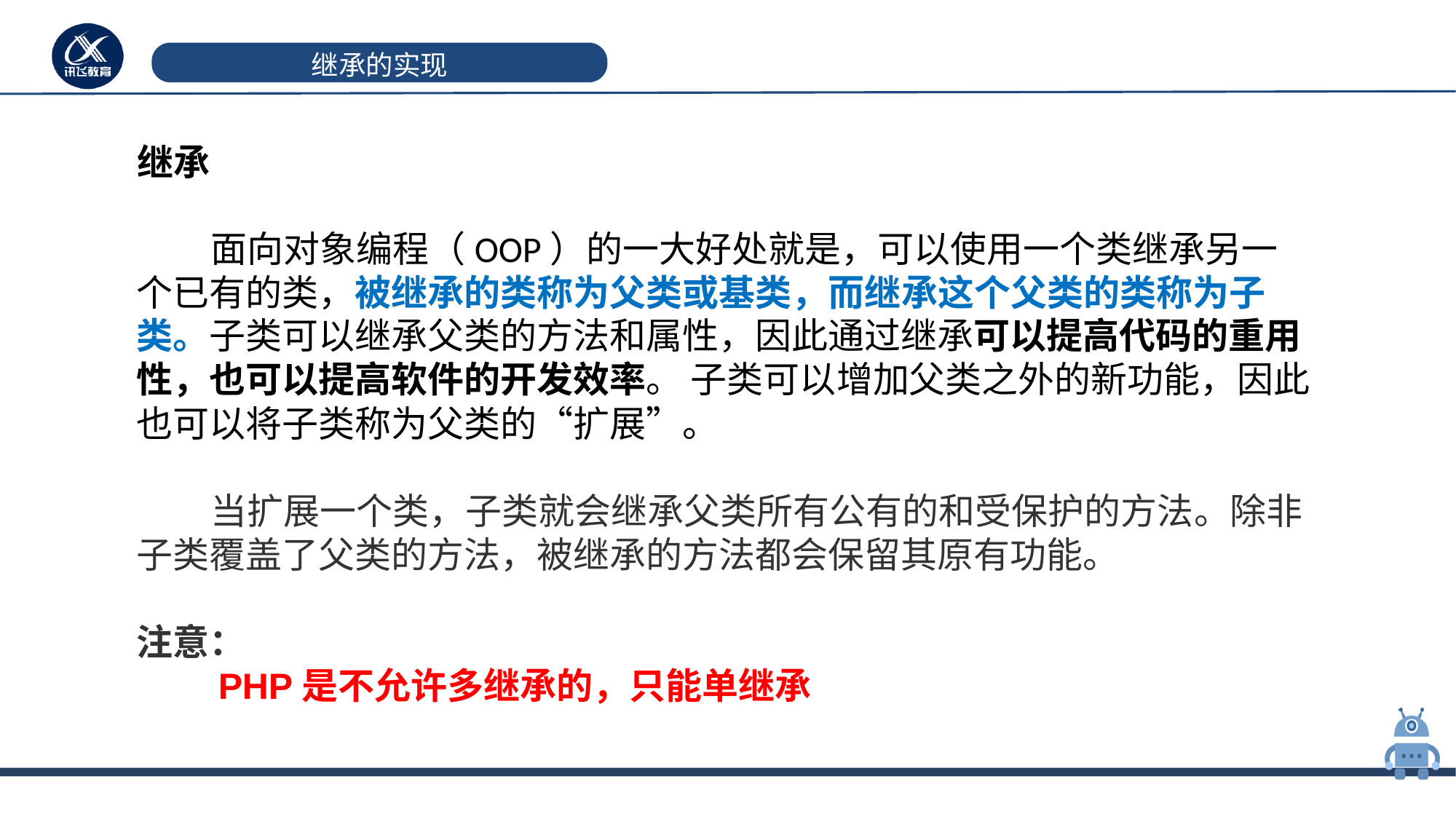

# 继承的实现
继承
        面向对象编程（OOP）的一大好处就是，可以使用一个类继承另一个已有的类，被继承的类称为父类或基类，而继承这个父类的类称为子类。子类可以继承父类的方法和属性，因此通过继承可以提高代码的重用性，也可以提高软件的开发效率。 子类可以增加父类之外的新功能，因此也可以将子类称为父类的“扩展”。

        当扩展一个类，子类就会继承父类所有公有的和受保护的方法。除非子类覆盖了父类的方法，被继承的方法都会保留其原有功能。

注意：
        PHP是不允许多继承的，只能单继承